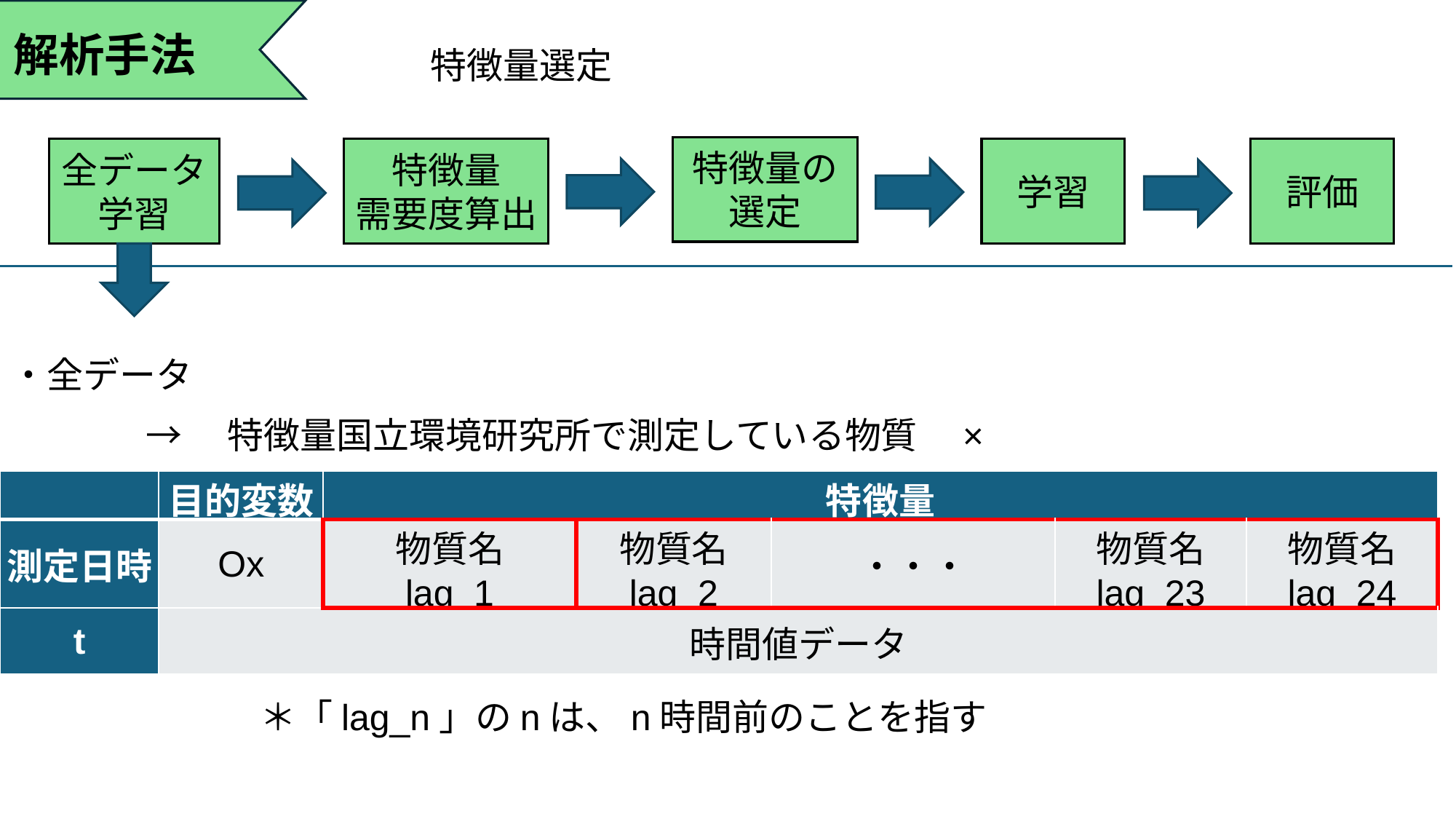

特徴量選定
解析手法
特徴量の選定
評価
学習
全データ学習
特徴量
需要度算出

・全データ
→　特徴量国立環境研究所で測定している物質　×　24
|  | 目的変数 | 特徴量 |  |  |  |  |
| --- | --- | --- | --- | --- | --- | --- |
| 測定日時 | Ox | 物質名 lag\_1 | 物質名 lag\_2 | ・・・ | 物質名 lag\_23 | 物質名 lag\_24 |
| t | 時間値データ |  |  |  |  |  |
＊「lag_n」のnは、n時間前のことを指す